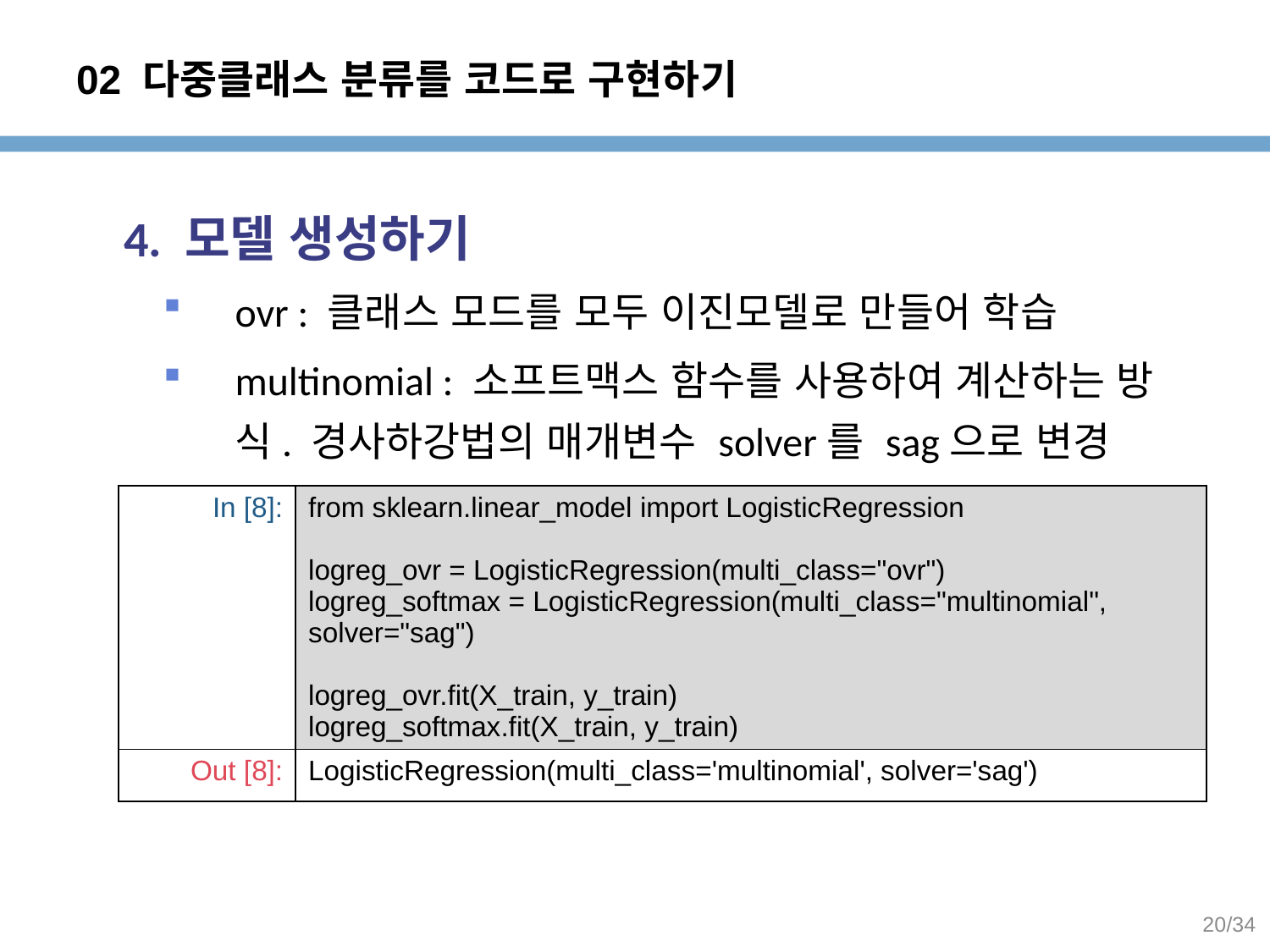

# 02 다중클래스 분류를 코드로 구현하기
4. 모델 생성하기
ovr : 클래스 모드를 모두 이진모델로 만들어 학습
multinomial : 소프트맥스 함수를 사용하여 계산하는 방식. 경사하강법의 매개변수 solver를 sag으로 변경

| In [8]: | from sklearn.linear\_model import LogisticRegression logreg\_ovr = LogisticRegression(multi\_class="ovr") logreg\_softmax = LogisticRegression(multi\_class="multinomial", solver="sag") logreg\_ovr.fit(X\_train, y\_train) logreg\_softmax.fit(X\_train, y\_train) |
| --- | --- |
| Out [8]: | LogisticRegression(multi\_class='multinomial', solver='sag') |
20/34